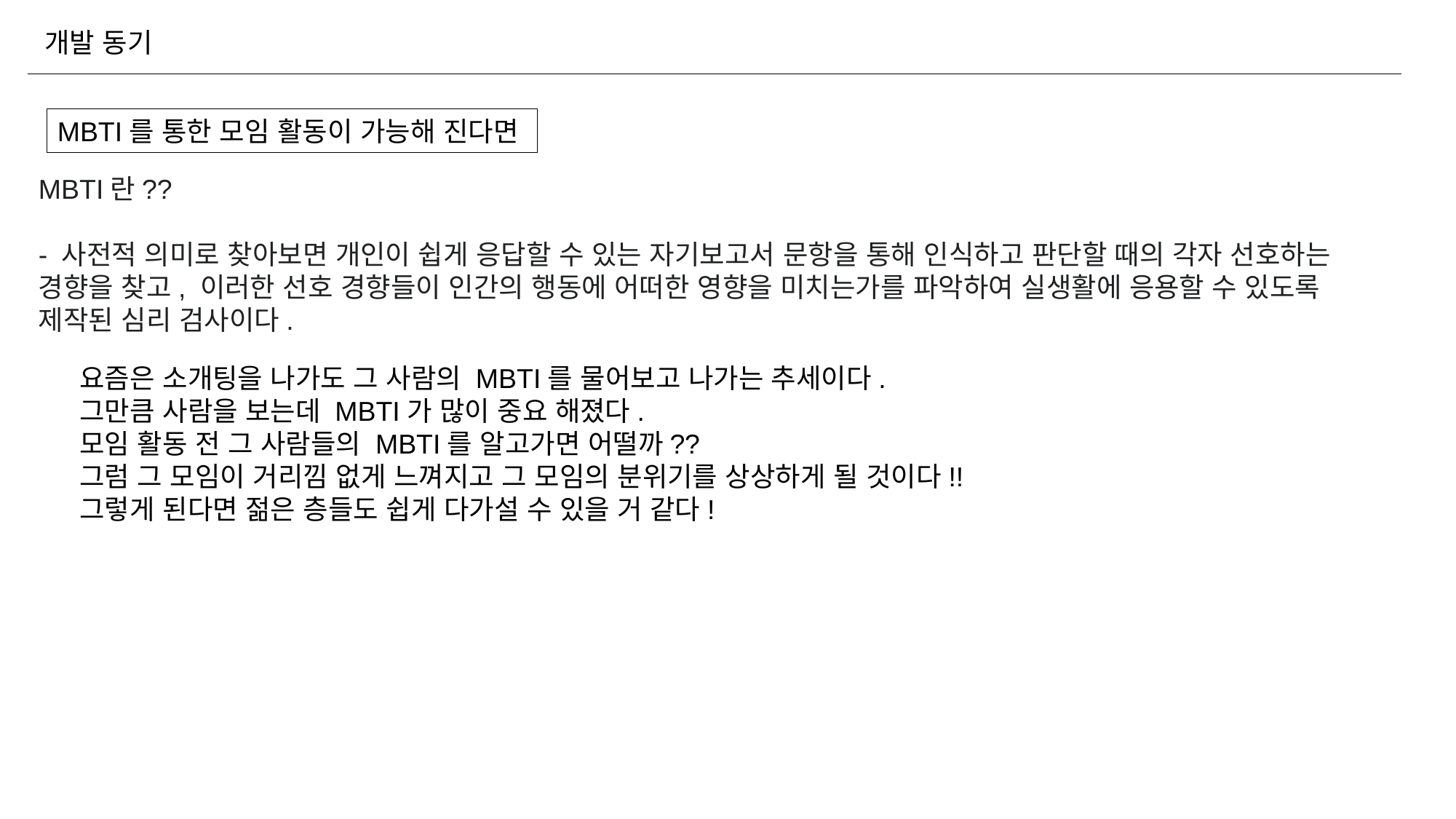

개발 동기
MBTI를 통한 모임 활동이 가능해 진다면
MBTI란??

- 사전적 의미로 찾아보면 개인이 쉽게 응답할 수 있는 자기보고서 문항을 통해 인식하고 판단할 때의 각자 선호하는 경향을 찾고, 이러한 선호 경향들이 인간의 행동에 어떠한 영향을 미치는가를 파악하여 실생활에 응용할 수 있도록 제작된 심리 검사이다.
요즘은 소개팅을 나가도 그 사람의 MBTI를 물어보고 나가는 추세이다.
그만큼 사람을 보는데 MBTI가 많이 중요 해졌다.
모임 활동 전 그 사람들의 MBTI를 알고가면 어떨까??
그럼 그 모임이 거리낌 없게 느껴지고 그 모임의 분위기를 상상하게 될 것이다!!
그렇게 된다면 젊은 층들도 쉽게 다가설 수 있을 거 같다!